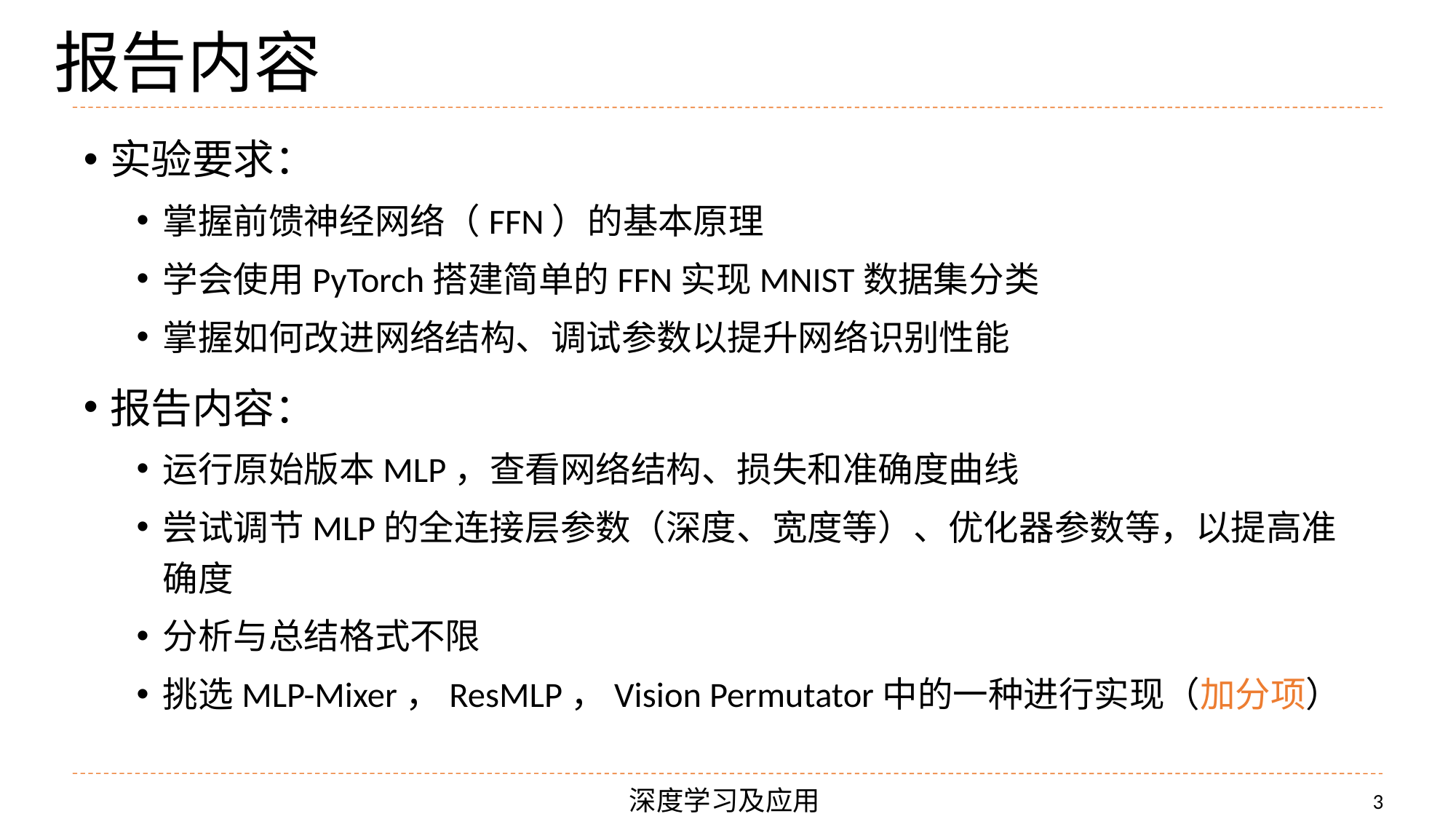

# 报告内容
实验要求：
掌握前馈神经网络（FFN）的基本原理
学会使用PyTorch搭建简单的FFN实现MNIST数据集分类
掌握如何改进网络结构、调试参数以提升网络识别性能
报告内容：
运行原始版本MLP，查看网络结构、损失和准确度曲线
尝试调节MLP的全连接层参数（深度、宽度等）、优化器参数等，以提高准确度
分析与总结格式不限
挑选MLP-Mixer，ResMLP，Vision Permutator中的一种进行实现（加分项）